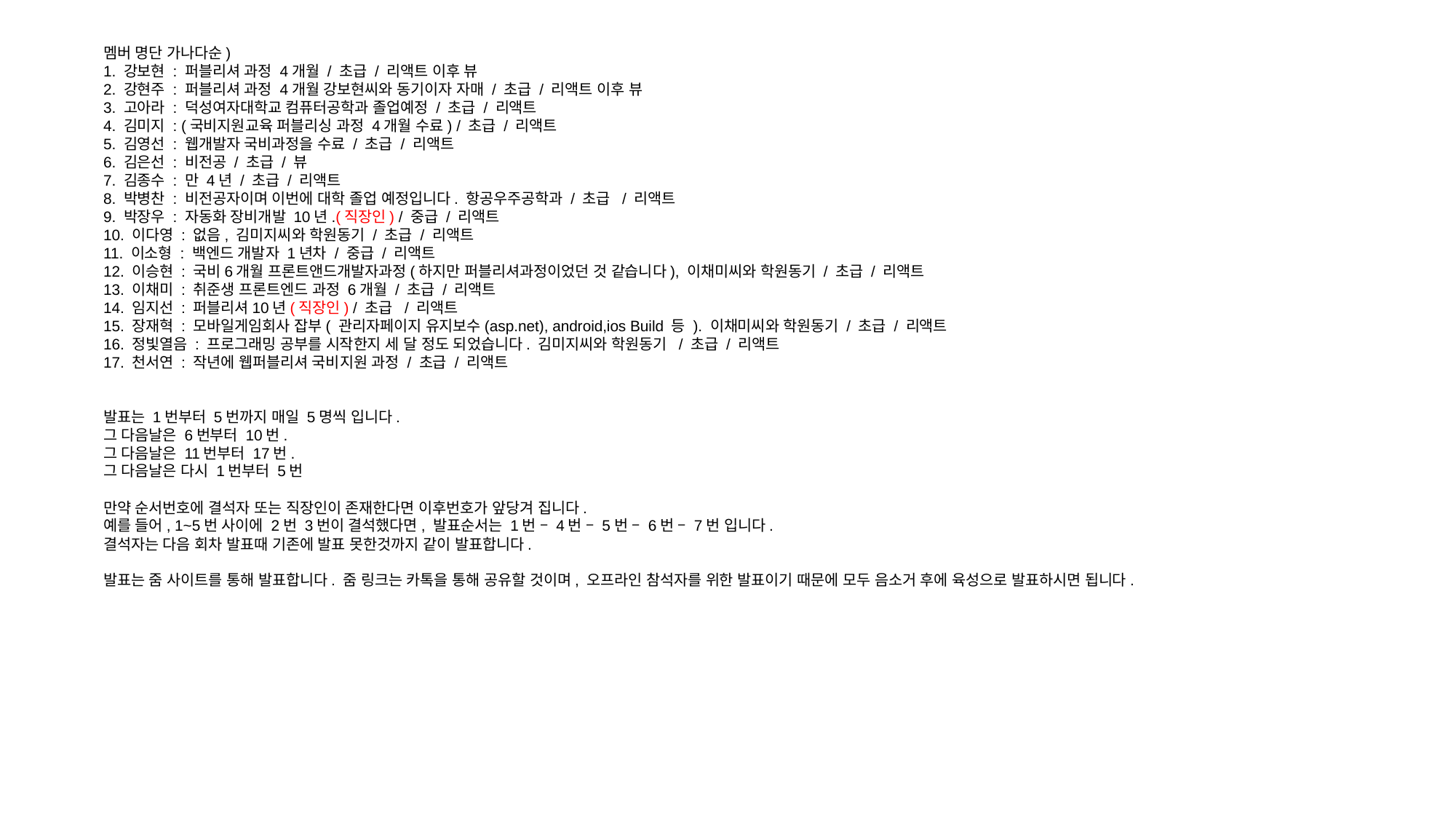

멤버 명단 가나다순)
1. 강보현 : 퍼블리셔 과정 4개월 / 초급 / 리액트 이후 뷰
2. 강현주 : 퍼블리셔 과정 4개월 강보현씨와 동기이자 자매 / 초급 / 리액트 이후 뷰
3. 고아라 : 덕성여자대학교 컴퓨터공학과 졸업예정 / 초급 / 리액트
4. 김미지 : (국비지원교육 퍼블리싱 과정 4개월 수료) / 초급 / 리액트
5. 김영선 : 웹개발자 국비과정을 수료 / 초급 / 리액트
6. 김은선 : 비전공 / 초급 / 뷰
7. 김종수 : 만 4년 / 초급 / 리액트
8. 박병찬 : 비전공자이며 이번에 대학 졸업 예정입니다. 항공우주공학과 / 초급  / 리액트
9. 박장우 : 자동화 장비개발 10년.(직장인) / 중급 / 리액트
10. 이다영 : 없음, 김미지씨와 학원동기 / 초급 / 리액트
11. 이소형 : 백엔드 개발자 1년차 / 중급 / 리액트
12. 이승현 : 국비6개월 프론트앤드개발자과정(하지만 퍼블리셔과정이었던 것 같습니다), 이채미씨와 학원동기 / 초급 / 리액트
13. 이채미 : 취준생 프론트엔드 과정 6개월 / 초급 / 리액트
14. 임지선 : 퍼블리셔10년(직장인) / 초급  / 리액트
15. 장재혁 : 모바일게임회사 잡부( 관리자페이지 유지보수(asp.net), android,ios Build 등 ). 이채미씨와 학원동기 / 초급 / 리액트
16. 정빛열음 : 프로그래밍 공부를 시작한지 세 달 정도 되었습니다. 김미지씨와 학원동기  / 초급 / 리액트
17. 천서연 : 작년에 웹퍼블리셔 국비지원 과정 / 초급 / 리액트

발표는 1번부터 5번까지 매일 5명씩 입니다.
그 다음날은 6번부터 10번.
그 다음날은 11번부터 17번.
그 다음날은 다시 1번부터 5번

만약 순서번호에 결석자 또는 직장인이 존재한다면 이후번호가 앞당겨 집니다.
예를 들어, 1~5번 사이에 2번 3번이 결석했다면, 발표순서는 1번 – 4번 – 5번 – 6번 – 7번 입니다.
결석자는 다음 회차 발표때 기존에 발표 못한것까지 같이 발표합니다.

발표는 줌 사이트를 통해 발표합니다. 줌 링크는 카톡을 통해 공유할 것이며, 오프라인 참석자를 위한 발표이기 때문에 모두 음소거 후에 육성으로 발표하시면 됩니다.